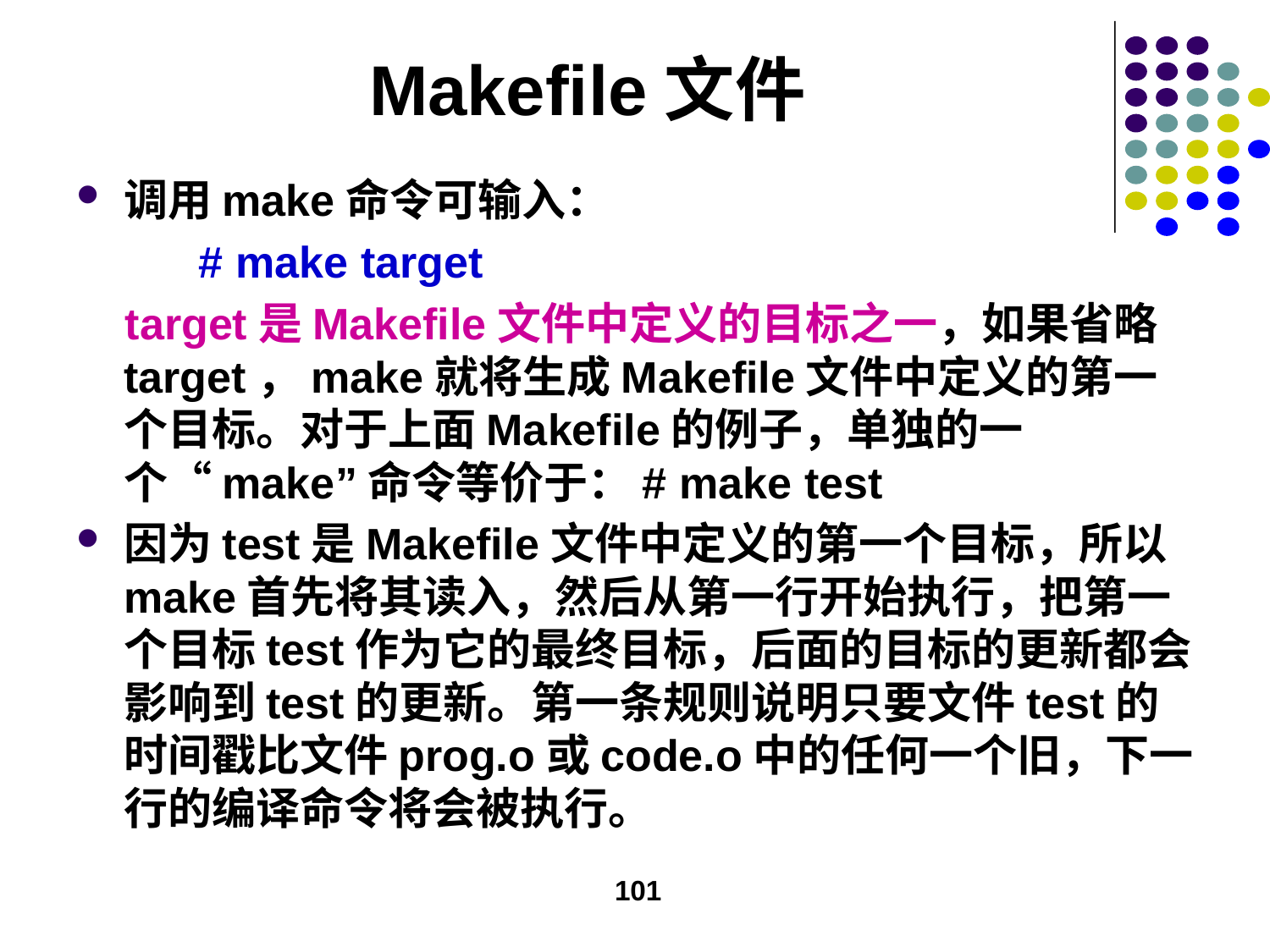

# Makefile文件
调用make命令可输入：
          # make target
    target是Makefile文件中定义的目标之一，如果省略target，make就将生成Makefile文件中定义的第一个目标。对于上面Makefile的例子，单独的一个“make”命令等价于：# make test
因为test是Makefile文件中定义的第一个目标，所以make首先将其读入，然后从第一行开始执行，把第一个目标test作为它的最终目标，后面的目标的更新都会影响到test的更新。第一条规则说明只要文件test的时间戳比文件prog.o或code.o中的任何一个旧，下一行的编译命令将会被执行。
101